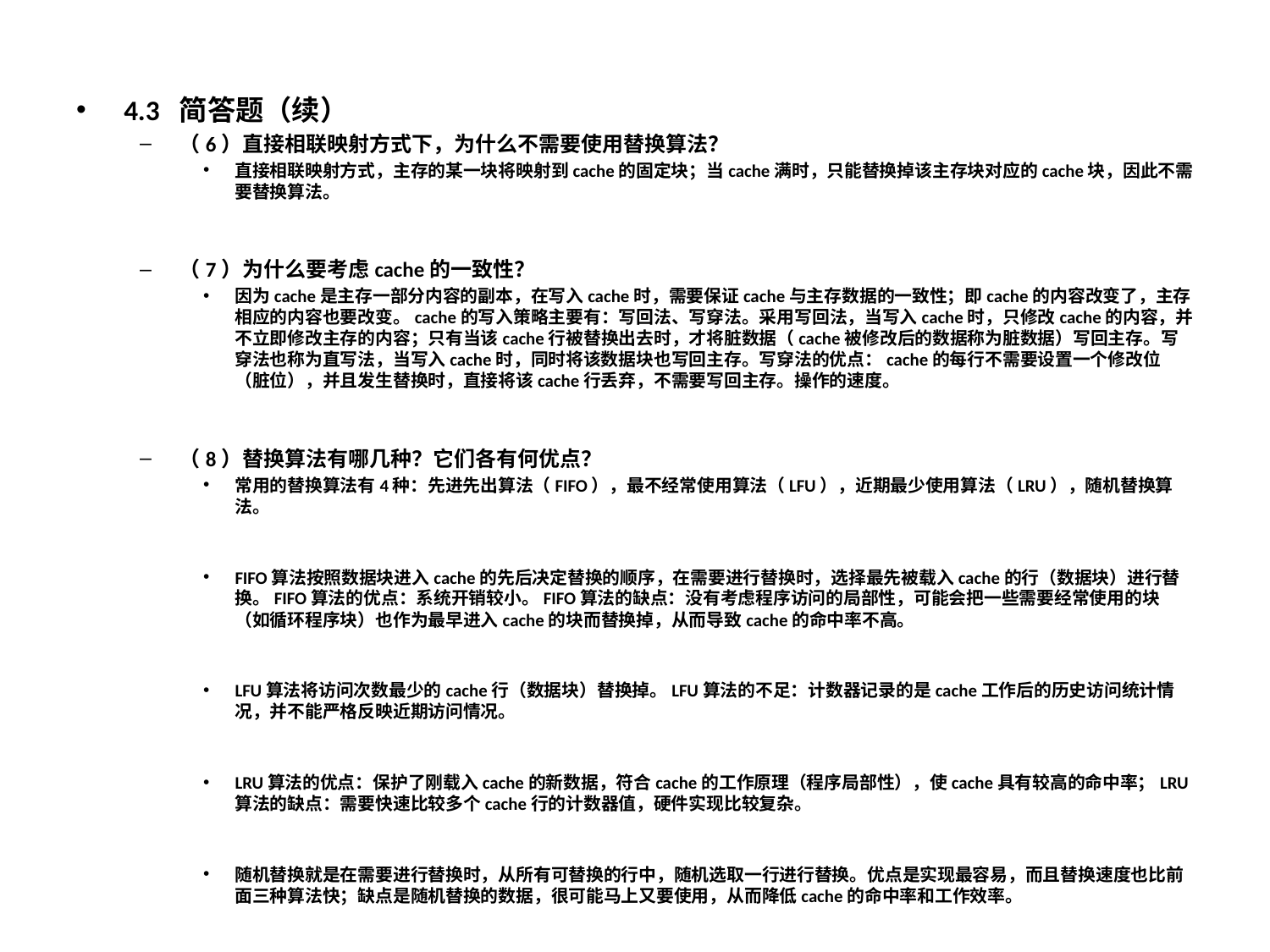

4.3  简答题（续）
（6）直接相联映射方式下，为什么不需要使用替换算法？
直接相联映射方式，主存的某一块将映射到cache的固定块；当cache满时，只能替换掉该主存块对应的cache块，因此不需要替换算法。

（7）为什么要考虑cache的一致性？
因为cache是主存一部分内容的副本，在写入cache时，需要保证cache与主存数据的一致性；即cache的内容改变了，主存相应的内容也要改变。cache的写入策略主要有：写回法、写穿法。采用写回法，当写入cache时，只修改cache的内容，并不立即修改主存的内容；只有当该cache行被替换出去时，才将脏数据（cache被修改后的数据称为脏数据）写回主存。写穿法也称为直写法，当写入cache时，同时将该数据块也写回主存。写穿法的优点：cache的每行不需要设置一个修改位（脏位），并且发生替换时，直接将该cache行丢弃，不需要写回主存。操作的速度。

（8）替换算法有哪几种？它们各有何优点？
常用的替换算法有4种：先进先出算法（FIFO），最不经常使用算法（LFU），近期最少使用算法（LRU），随机替换算法。

FIFO算法按照数据块进入cache的先后决定替换的顺序，在需要进行替换时，选择最先被载入cache的行（数据块）进行替换。FIFO算法的优点：系统开销较小。FIFO算法的缺点：没有考虑程序访问的局部性，可能会把一些需要经常使用的块（如循环程序块）也作为最早进入cache的块而替换掉，从而导致cache的命中率不高。

LFU算法将访问次数最少的cache行（数据块）替换掉。LFU算法的不足：计数器记录的是cache工作后的历史访问统计情况，并不能严格反映近期访问情况。

LRU算法的优点：保护了刚载入cache的新数据，符合cache的工作原理（程序局部性），使cache具有较高的命中率；LRU算法的缺点：需要快速比较多个cache行的计数器值，硬件实现比较复杂。

随机替换就是在需要进行替换时，从所有可替换的行中，随机选取一行进行替换。优点是实现最容易，而且替换速度也比前面三种算法快；缺点是随机替换的数据，很可能马上又要使用，从而降低cache的命中率和工作效率。